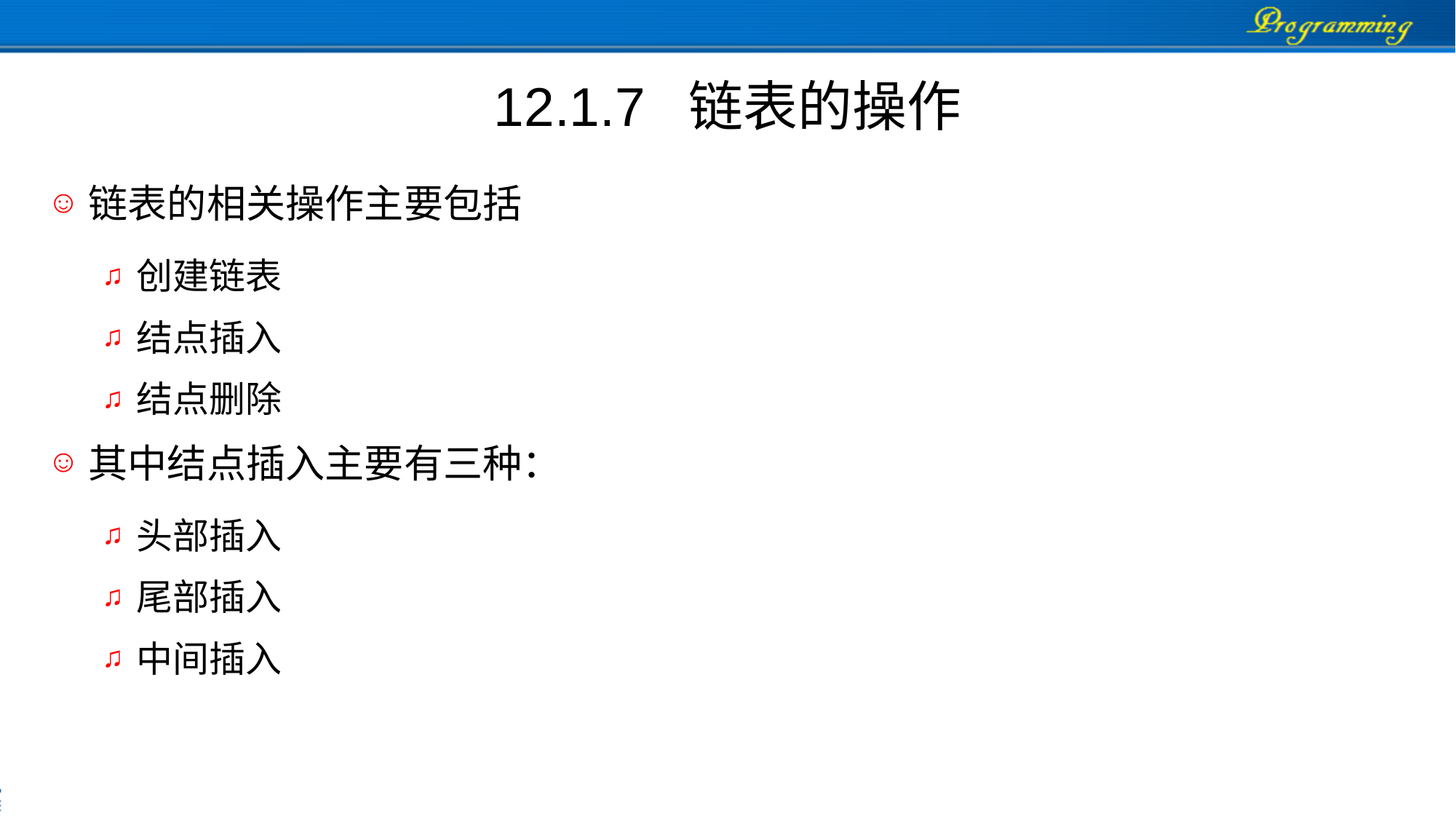

# 12.1.7  链表的操作
链表的相关操作主要包括
创建链表
结点插入
结点删除
其中结点插入主要有三种：
头部插入
尾部插入
中间插入